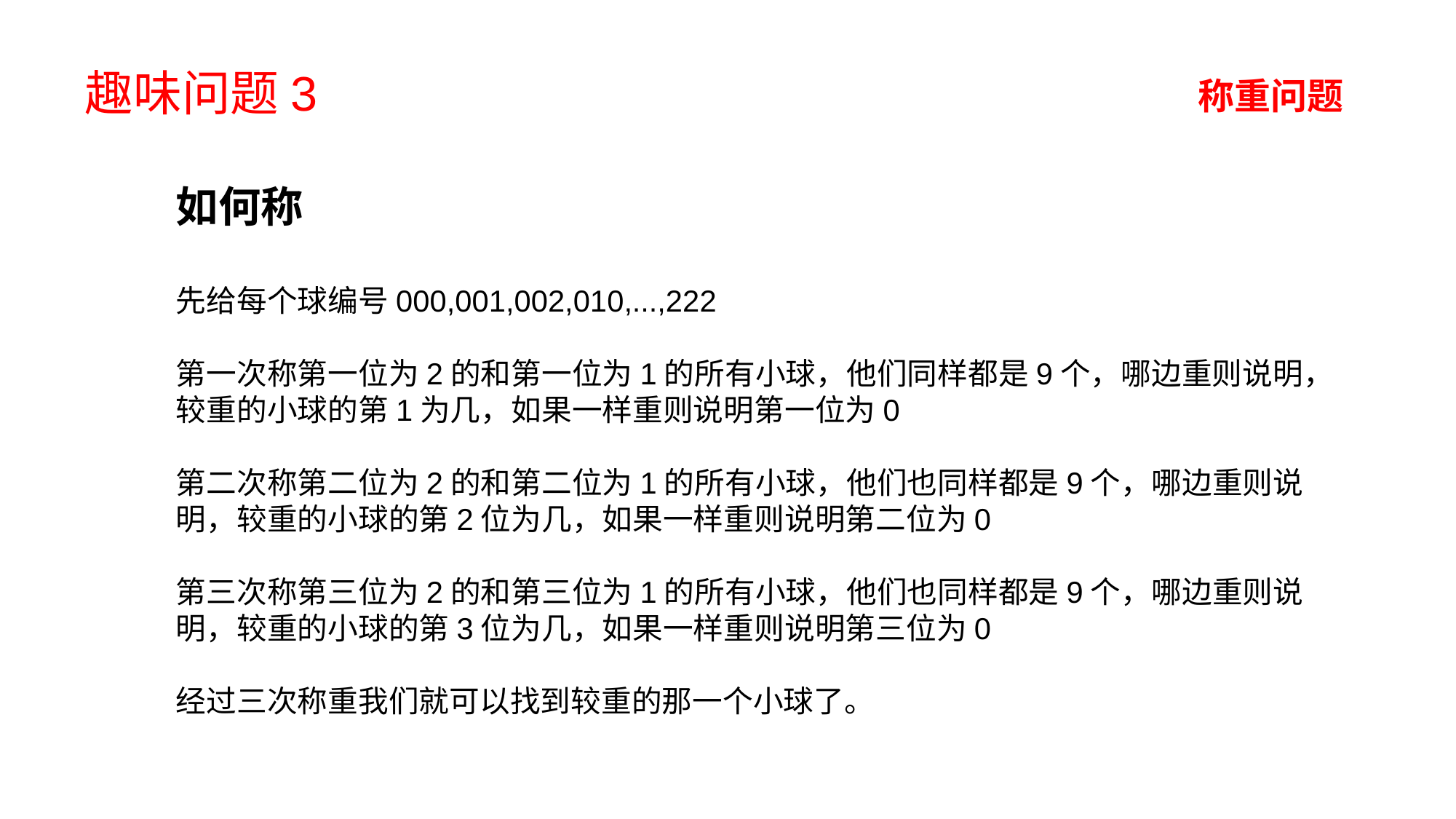

# 趣味问题3
称重问题
如何称

先给每个球编号000,001,002,010,...,222

第一次称第一位为2的和第一位为1的所有小球，他们同样都是9个，哪边重则说明，较重的小球的第1为几，如果一样重则说明第一位为0

第二次称第二位为2的和第二位为1的所有小球，他们也同样都是9个，哪边重则说明，较重的小球的第2位为几，如果一样重则说明第二位为0

第三次称第三位为2的和第三位为1的所有小球，他们也同样都是9个，哪边重则说明，较重的小球的第3位为几，如果一样重则说明第三位为0

经过三次称重我们就可以找到较重的那一个小球了。